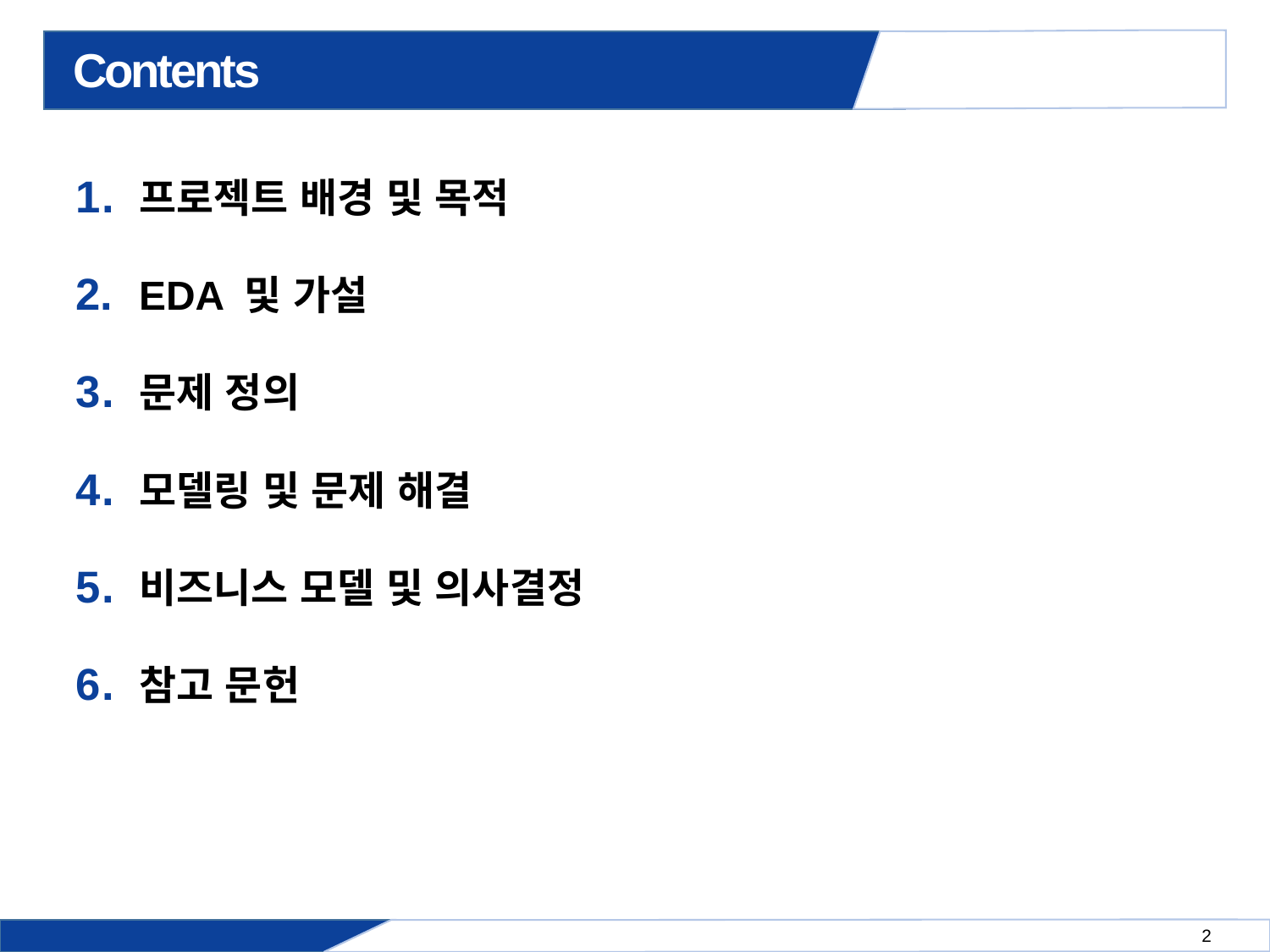

# Contents
프로젝트 배경 및 목적
EDA 및 가설
문제 정의
모델링 및 문제 해결
비즈니스 모델 및 의사결정
참고 문헌
2